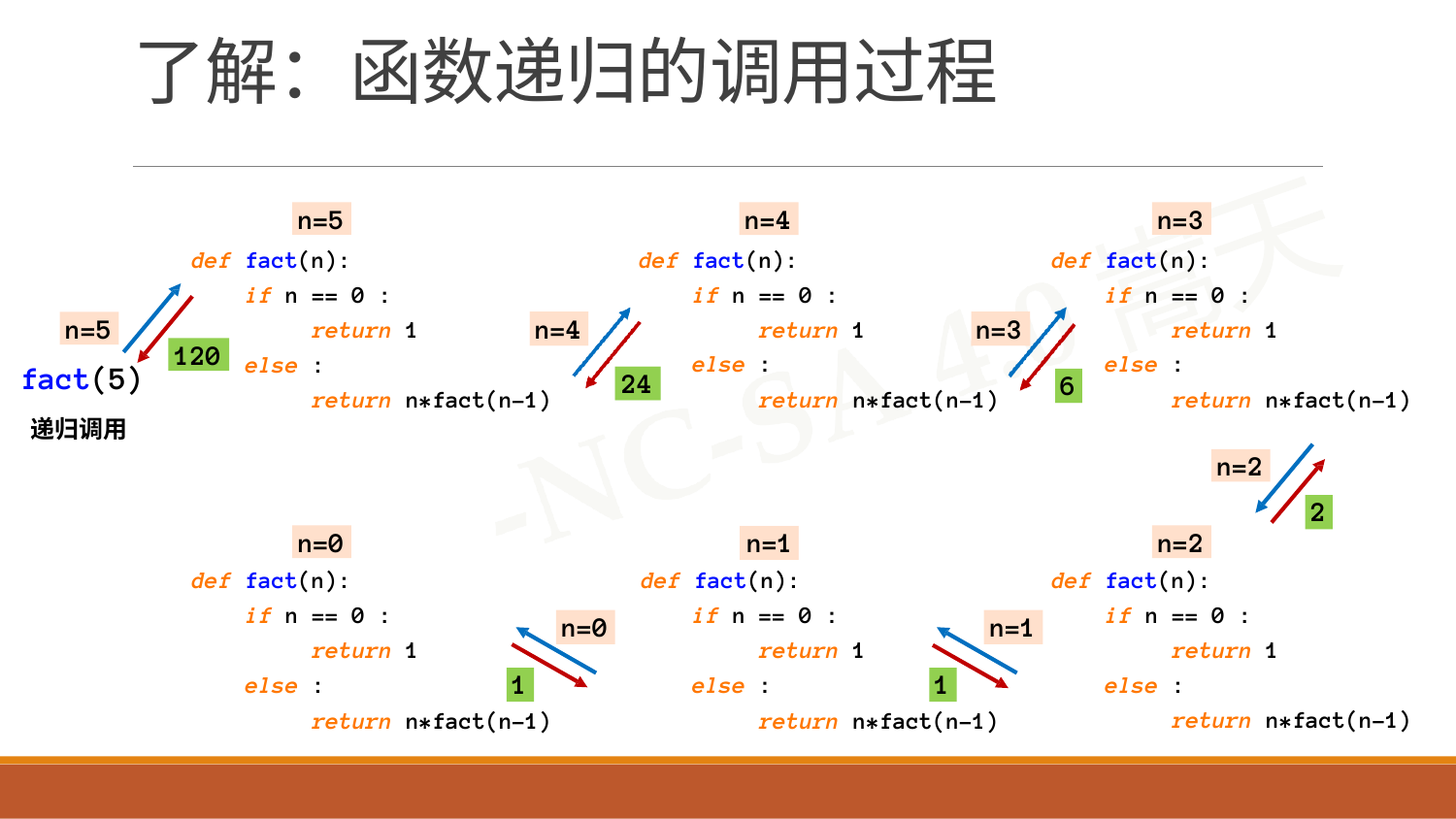

# 了解：函数递归的调用过程

n=5
n=3
n=4
def fact(n):
if n == 0 :
def fact(n):
if n == 0 :
return 1
else :
def fact(n):
if n == 0 :
return 1
else :

return 1
else :
n=4
n=3
n=5
120
fact(5)
递归调用
24
6
return n*fact(n-1)
return n*fact(n-1)
return n*fact(n-1)

n=2

2

n=1
def fact(n):
n=0
n=2
def fact(n):
def fact(n):
if n == 0 :
return 1
else :
if n == 0 :
return 1
else :
if n == 0 :
return 1
else :
return n*fact(n-1)
n=0
n=1

1
1

return n*fact(n-1)
return n*fact(n-1)